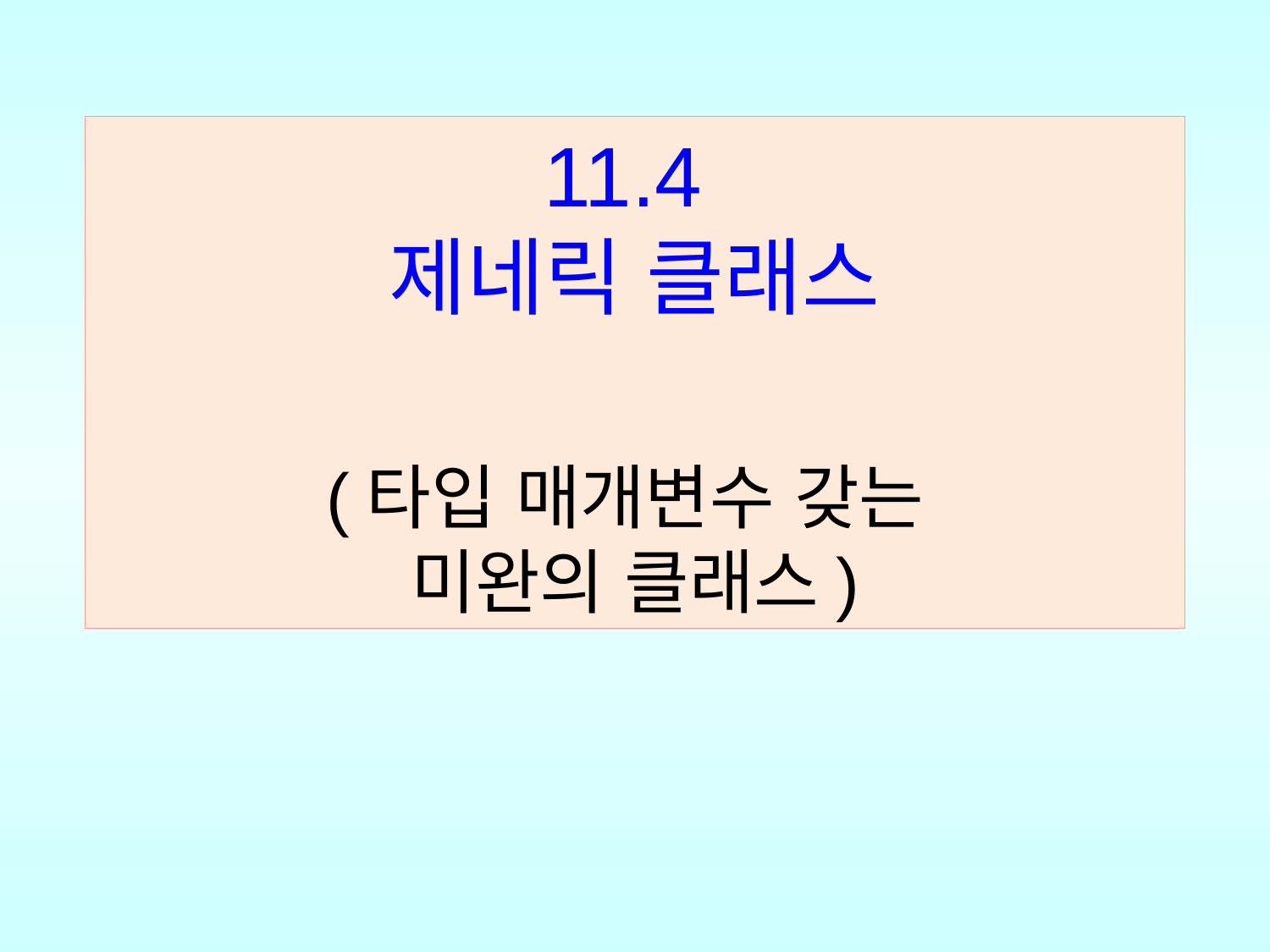

11.4
제네릭 클래스

(타입 매개변수 갖는
미완의 클래스)